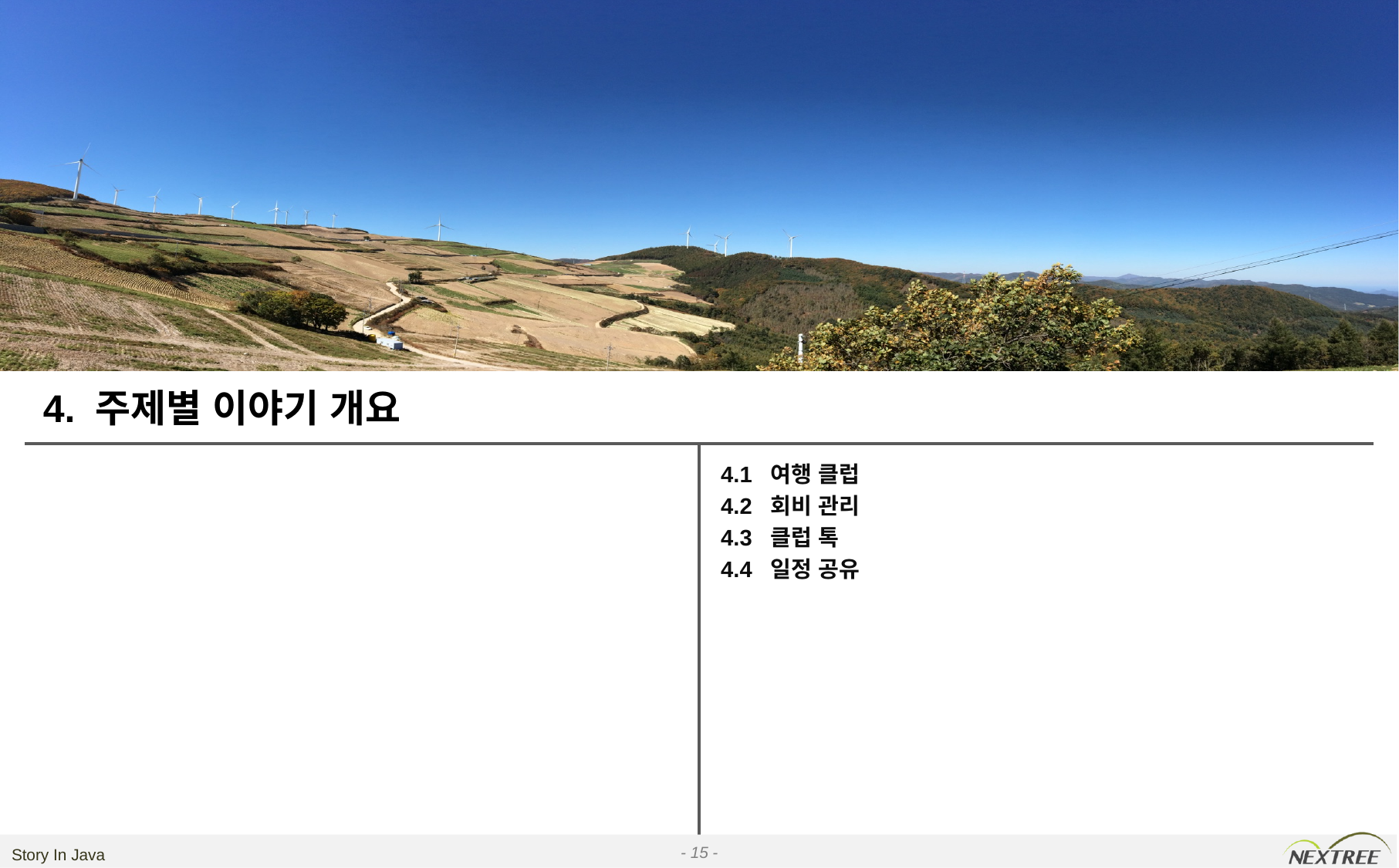

# 4. 주제별 이야기 개요
4.1  여행 클럽
4.2  회비 관리
4.3  클럽 톡
4.4  일정 공유